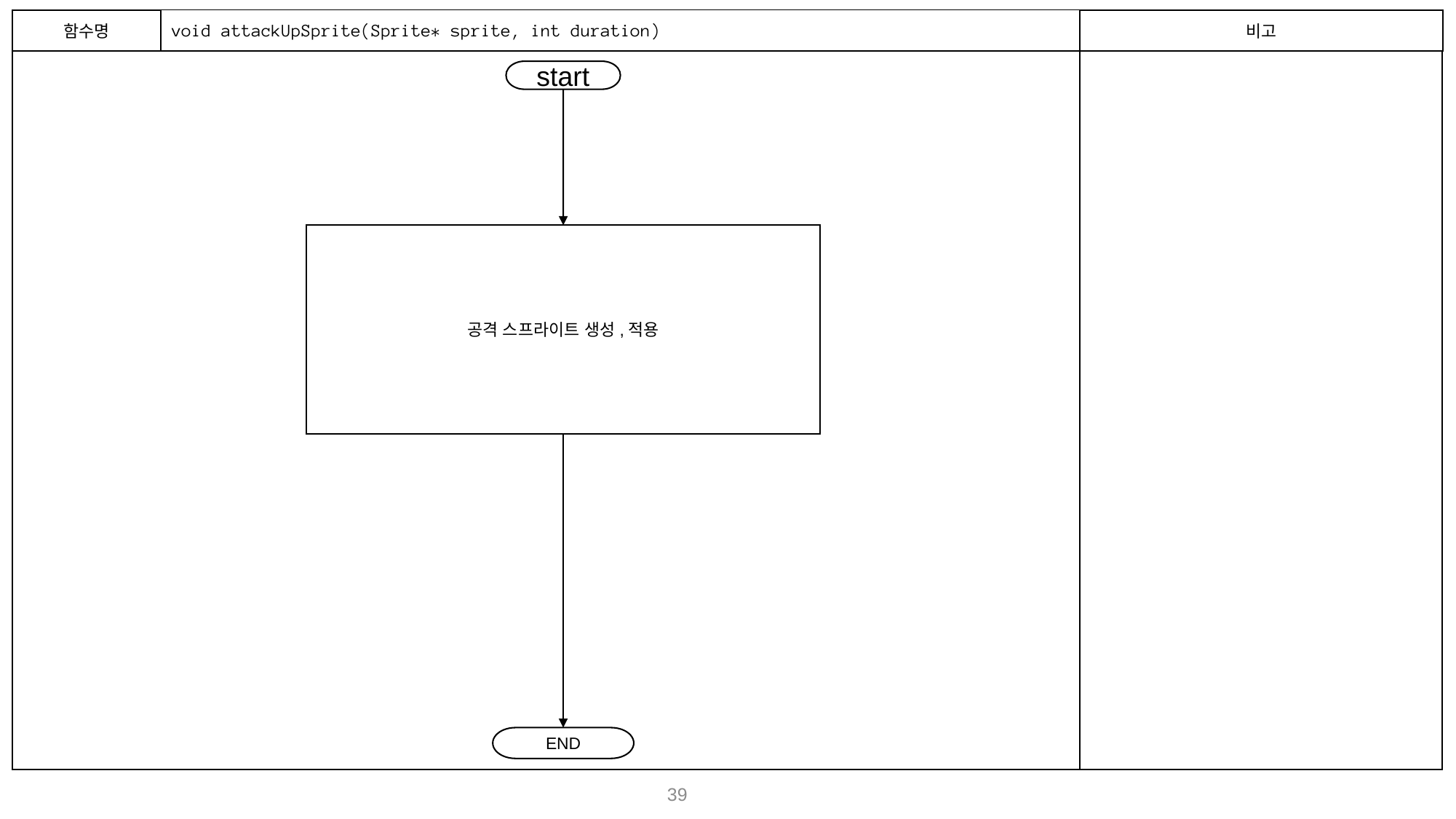

함수명
# void attackUpSprite(Sprite* sprite, int duration)
비고

start
공격 스프라이트 생성,적용
END
39